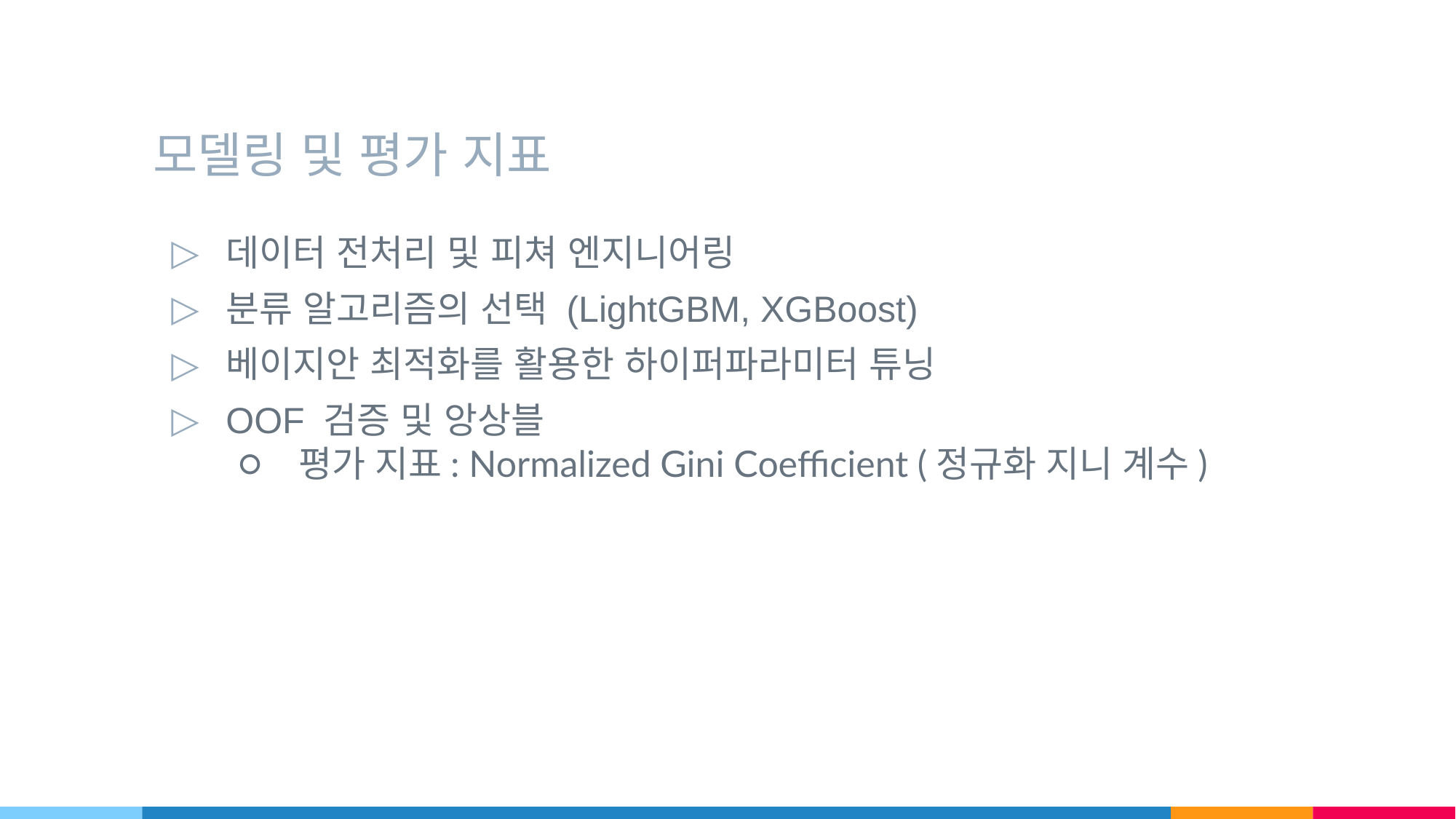

# 모델링 및 평가 지표
데이터 전처리 및 피쳐 엔지니어링
분류 알고리즘의 선택 (LightGBM, XGBoost)
베이지안 최적화를 활용한 하이퍼파라미터 튜닝
OOF 검증 및 앙상블
평가 지표: Normalized Gini Coefficient (정규화 지니 계수)